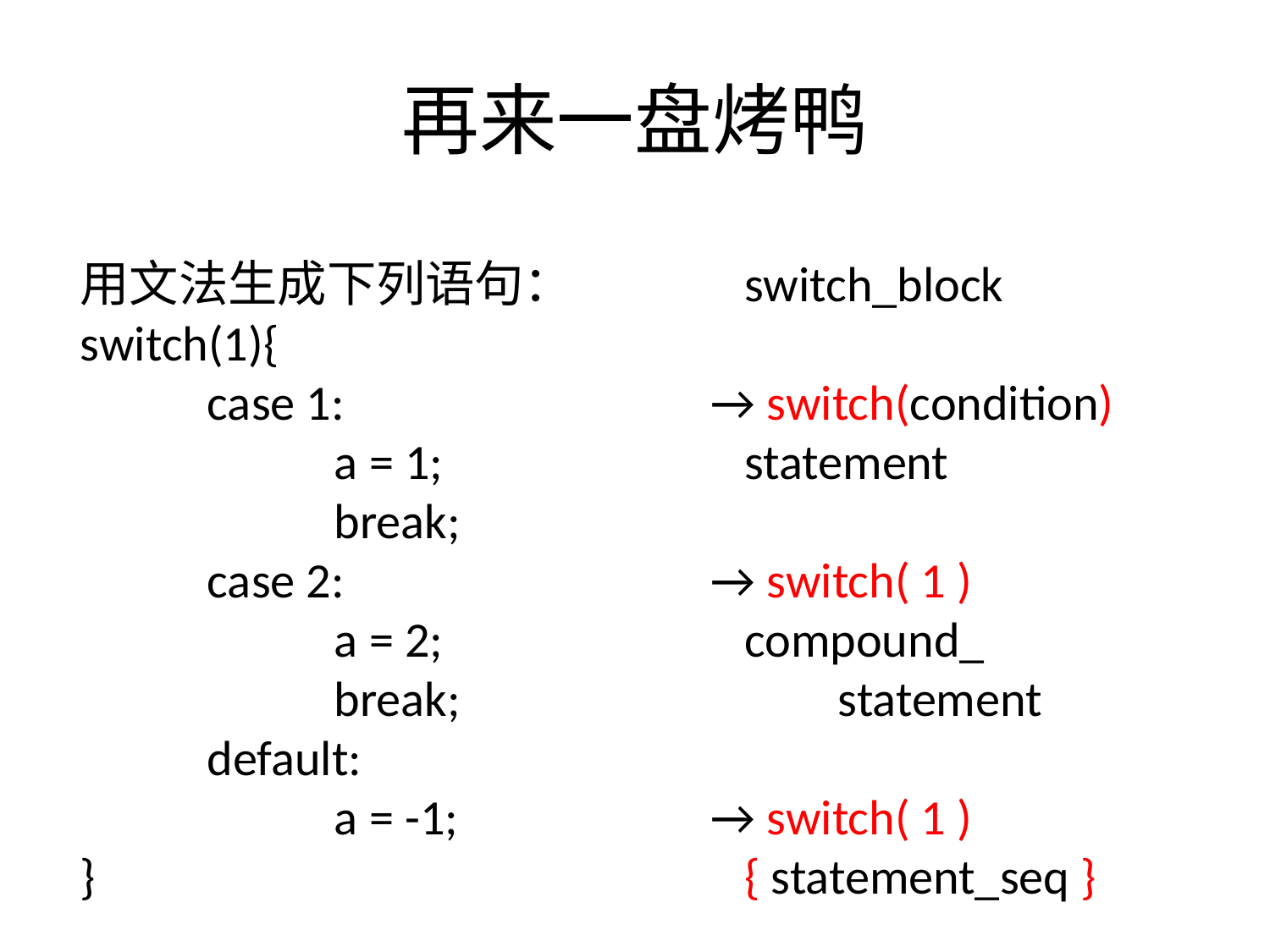

# 再来一盘烤鸭
用文法生成下列语句：
switch(1){
	case 1:
		a = 1;
		break;
	case 2:
		a = 2;
		break;
	default:
		a = -1;
}
   switch_block

→ switch(condition)
   statement

→ switch( 1 )
   compound_
	statement

→ switch( 1 )
   { statement_seq }